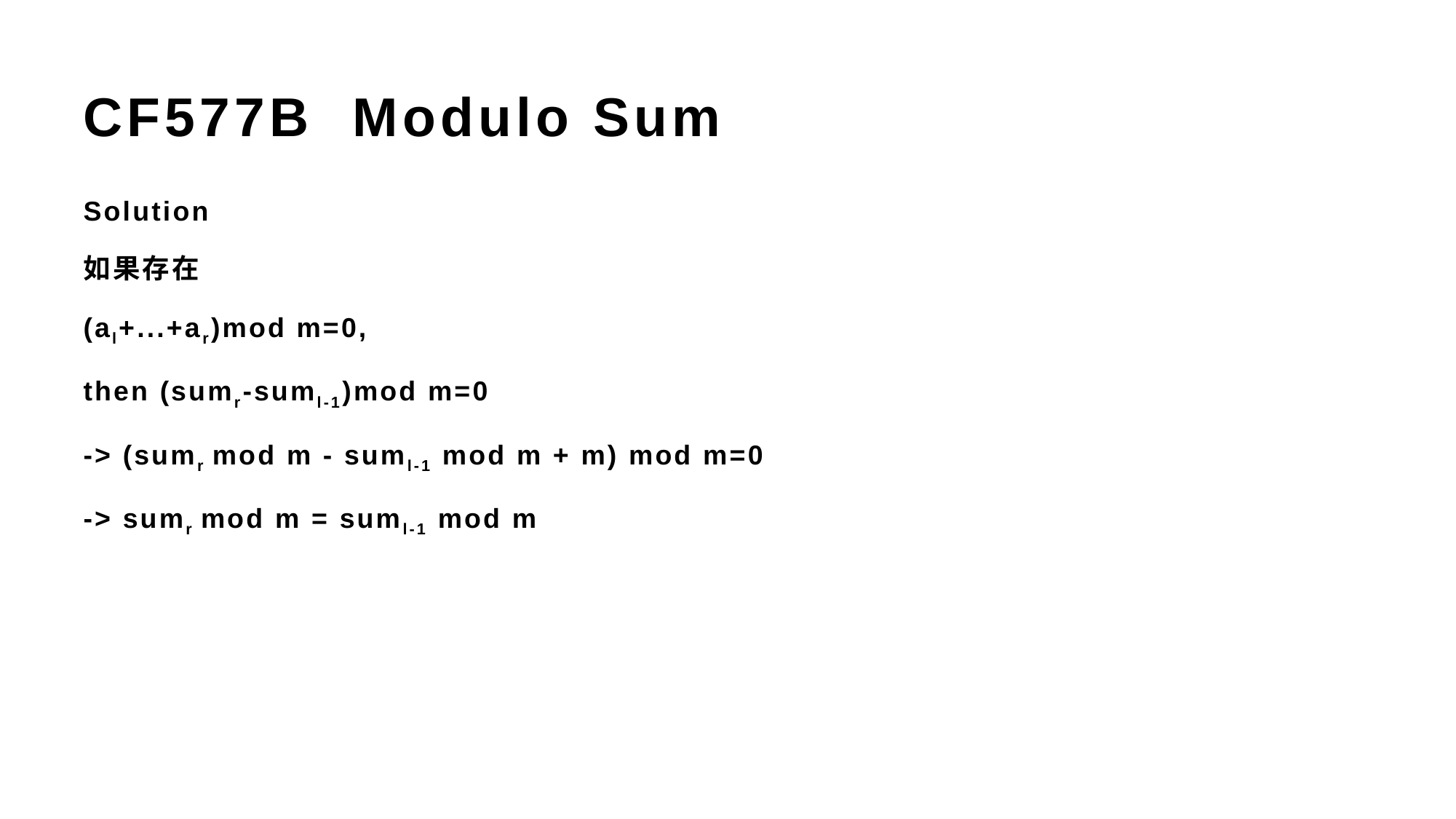

# CF577B  Modulo Sum
Solution
如果存在
(al+...+ar)mod m=0,
then (sumr-suml-1)mod m=0
-> (sumr mod m - suml-1 mod m + m) mod m=0
-> sumr mod m = suml-1 mod m